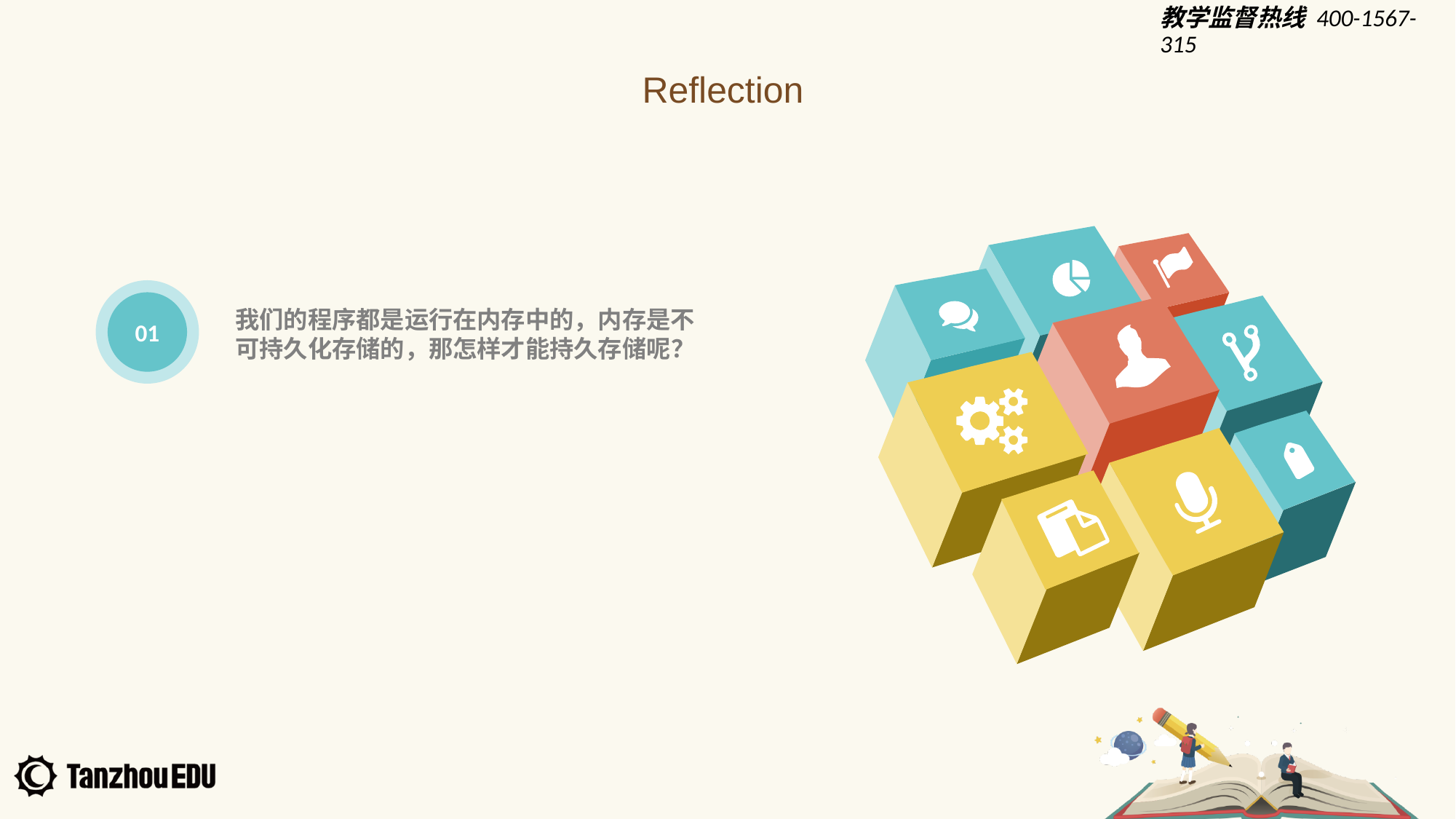

Reflection

01

我们的程序都是运行在内存中的，内存是不可持久化存储的，那怎样才能持久存储呢？